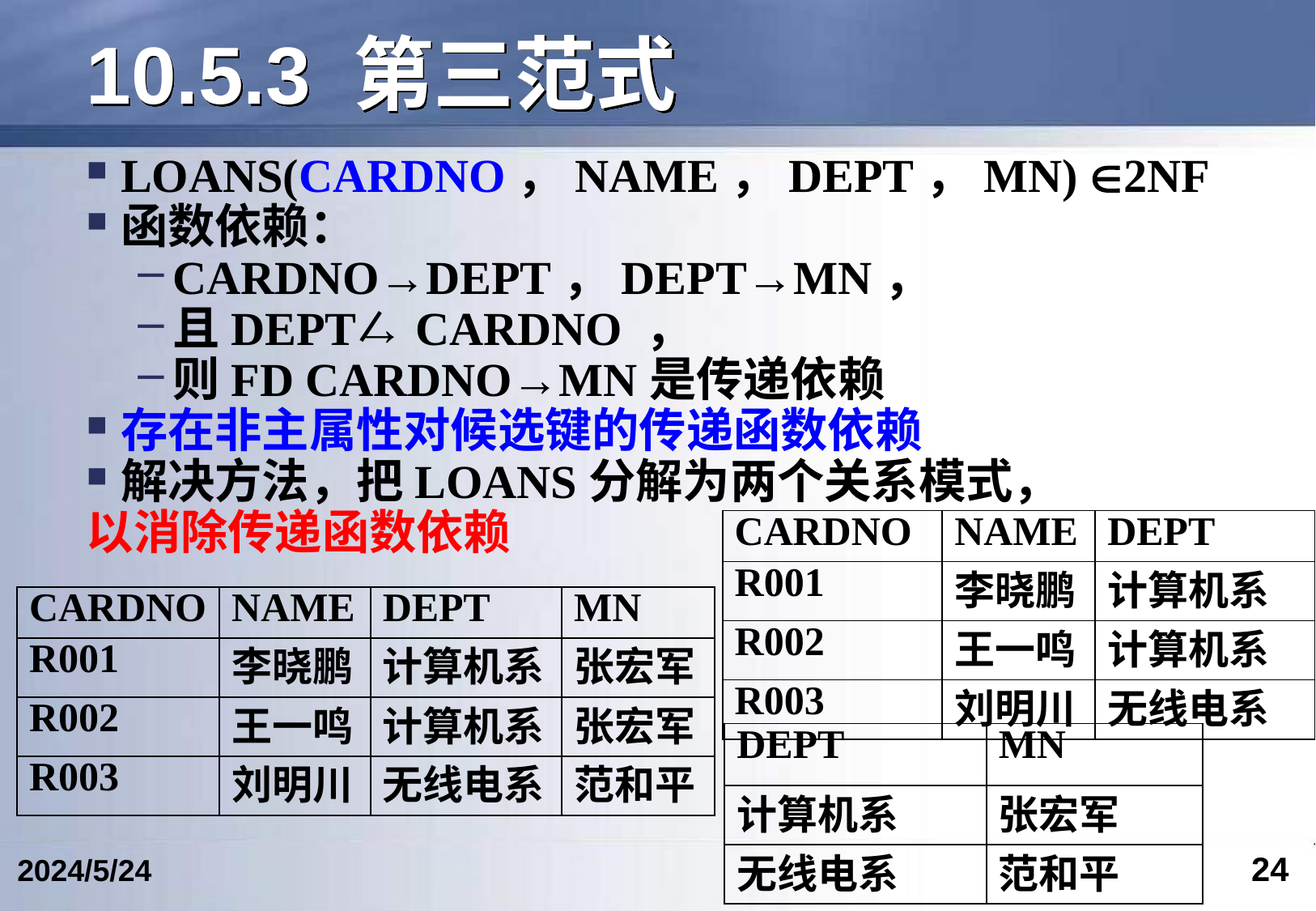

# 10.5.3 第三范式
LOANS(CARDNO，NAME，DEPT，MN) ∈2NF
函数依赖：
CARDNO→DEPT，DEPT→MN，
且DEPT→ CARDNO ，
则FD CARDNO→MN是传递依赖
存在非主属性对候选键的传递函数依赖
解决方法，把LOANS分解为两个关系模式，
以消除传递函数依赖

| CARDNO | NAME | DEPT |
| --- | --- | --- |
| R001 | 李晓鹏 | 计算机系 |
| R002 | 王一鸣 | 计算机系 |
| R003 | 刘明川 | 无线电系 |
| CARDNO | NAME | DEPT | MN |
| --- | --- | --- | --- |
| R001 | 李晓鹏 | 计算机系 | 张宏军 |
| R002 | 王一鸣 | 计算机系 | 张宏军 |
| R003 | 刘明川 | 无线电系 | 范和平 |
| DEPT | MN |
| --- | --- |
| 计算机系 | 张宏军 |
| 无线电系 | 范和平 |
24
2024/5/24